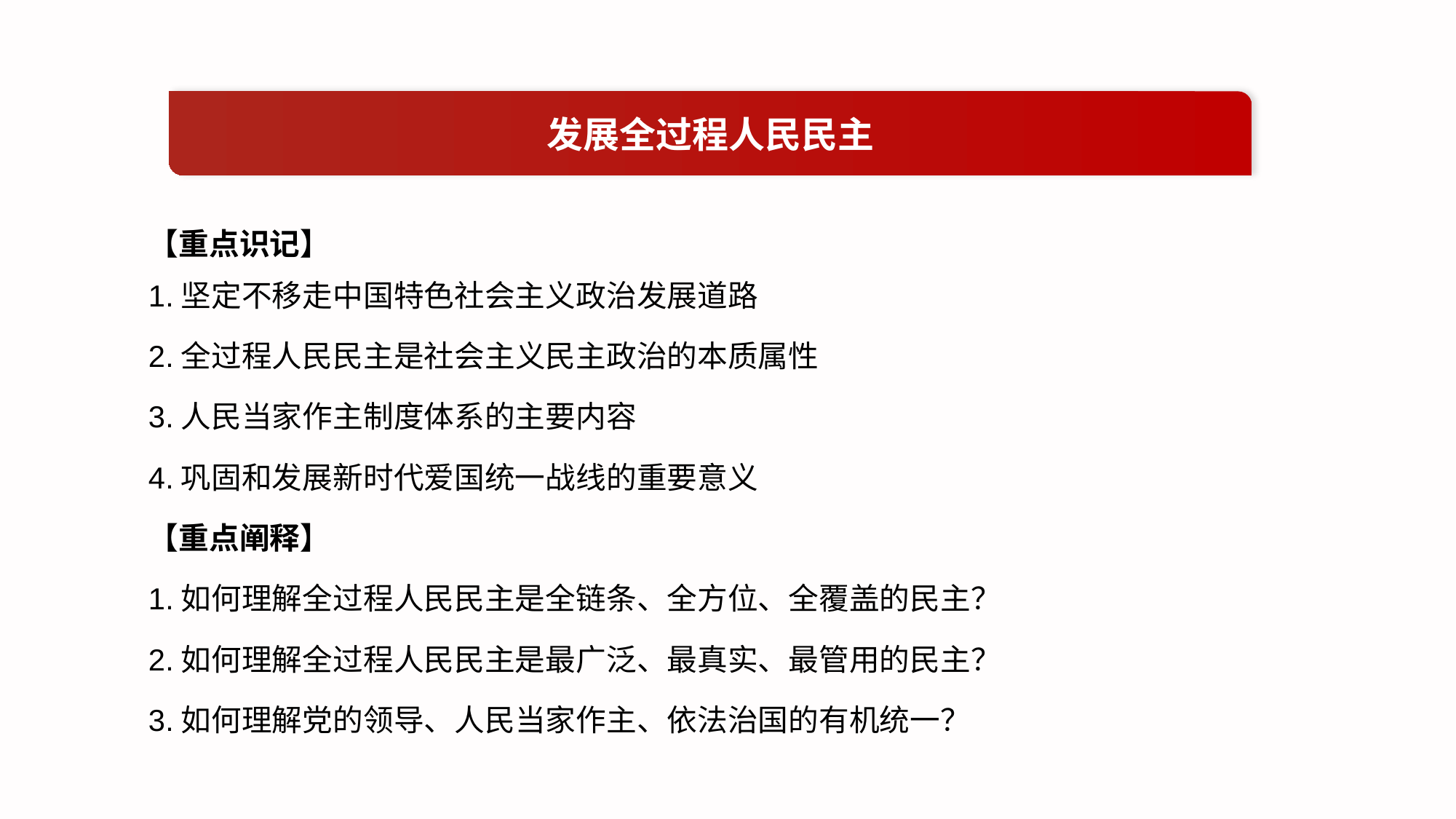

发展全过程人民民主
【重点识记】
1.坚定不移走中国特色社会主义政治发展道路
2.全过程人民民主是社会主义民主政治的本质属性
3.人民当家作主制度体系的主要内容
4.巩固和发展新时代爱国统一战线的重要意义
【重点阐释】
1.如何理解全过程人民民主是全链条、全方位、全覆盖的民主？
2.如何理解全过程人民民主是最广泛、最真实、最管用的民主？
3.如何理解党的领导、人民当家作主、依法治国的有机统一？